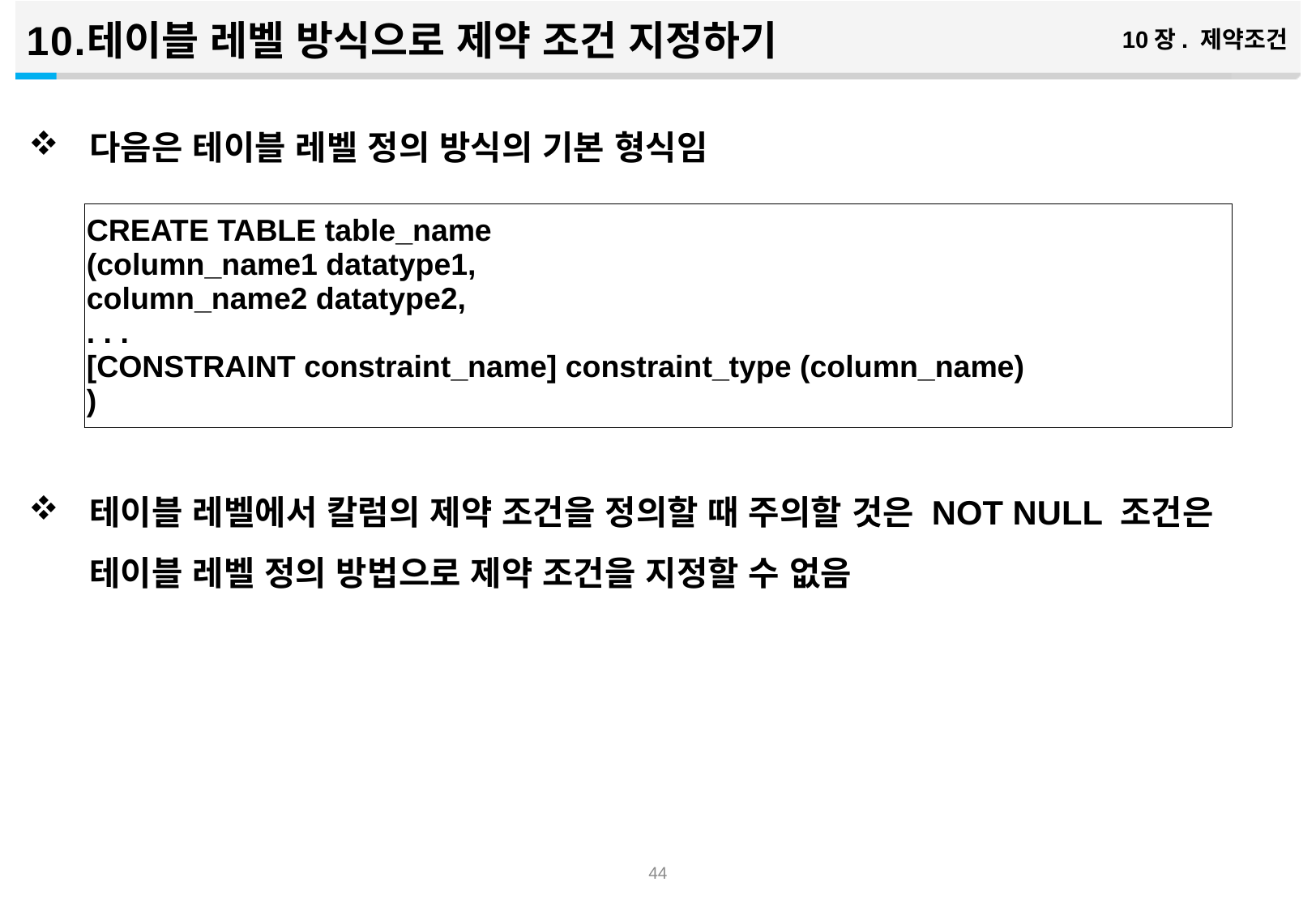

테이블 레벨 방식으로 제약 조건 지정하기
10장. 제약조건
다음은 테이블 레벨 정의 방식의 기본 형식임

테이블 레벨에서 칼럼의 제약 조건을 정의할 때 주의할 것은 NOT NULL 조건은 테이블 레벨 정의 방법으로 제약 조건을 지정할 수 없음

| CREATE TABLE table\_name (column\_name1 datatype1, column\_name2 datatype2, . . . [CONSTRAINT constraint\_name] constraint\_type (column\_name) ) |
| --- |
44